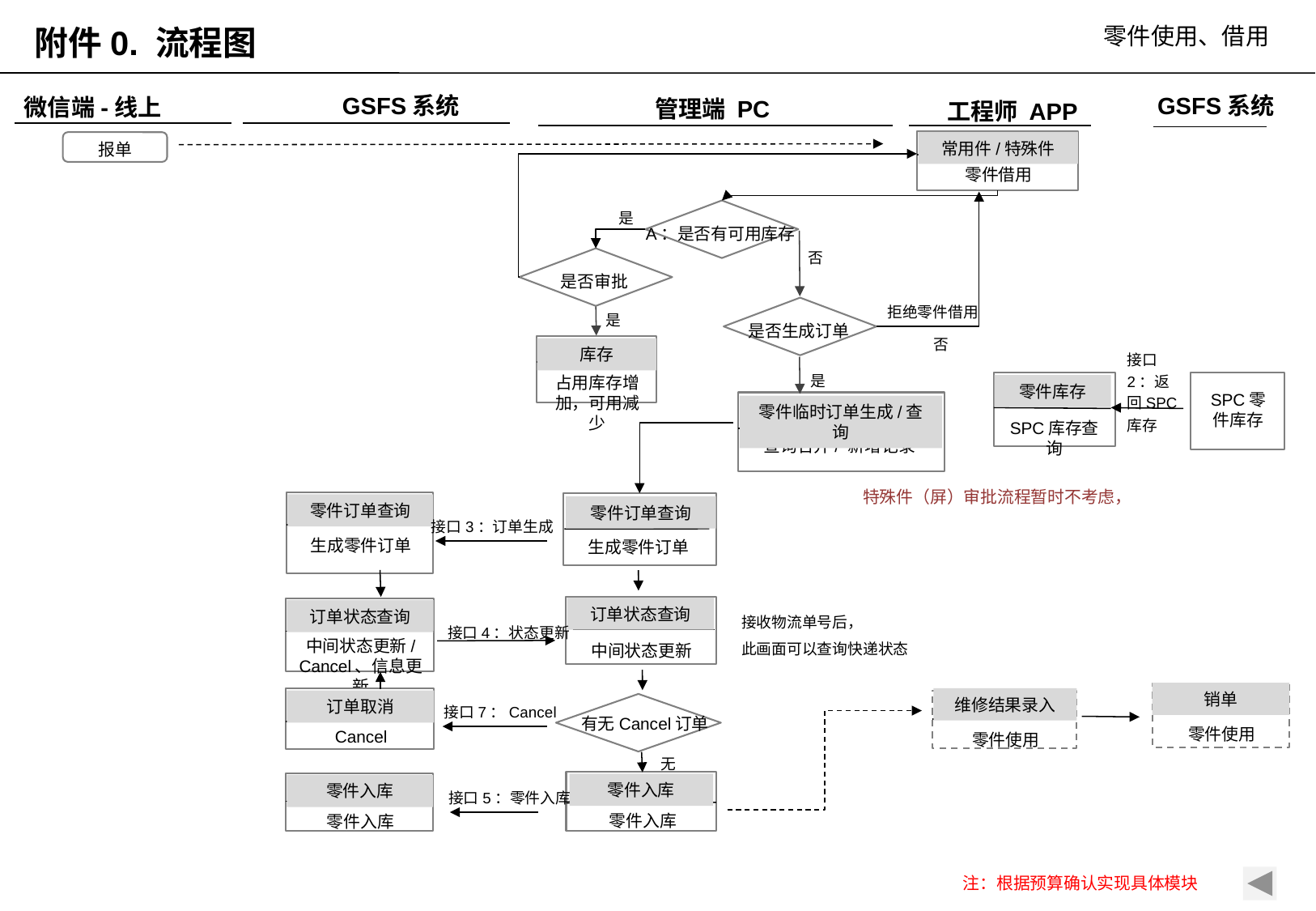

附件0. 流程图
零件使用、借用

GSFS系统
GSFS系统
微信端-线上
管理端 PC
工程师 APP

零件借用
常用件/特殊件

报单
是

A：是否有可用库存
否

是否审批
拒绝零件借用

是否生成订单
是
否

占用库存增加，可用减少
库存
接口2：返回SPC库存
是

SPC零件库存

SPC库存查询
零件库存

查询合并/ 新增记录
零件临时订单生成/查询
  特殊件（屏）审批流程暂时不考虑，

生成零件订单
零件订单查询

生成零件订单
零件订单查询
接口3：订单生成

中间状态更新
订单状态查询

中间状态更新/Cancel、信息更新
订单状态查询
接收物流单号后，
此画面可以查询快递状态
接口4：状态更新
销单

零件使用
维修结果录入

零件使用

Cancel
订单取消
接口7：Cancel

有无Cancel订单
无

零件入库
零件入库

零件入库
零件入库
接口5：零件入库
注：根据预算确认实现具体模块